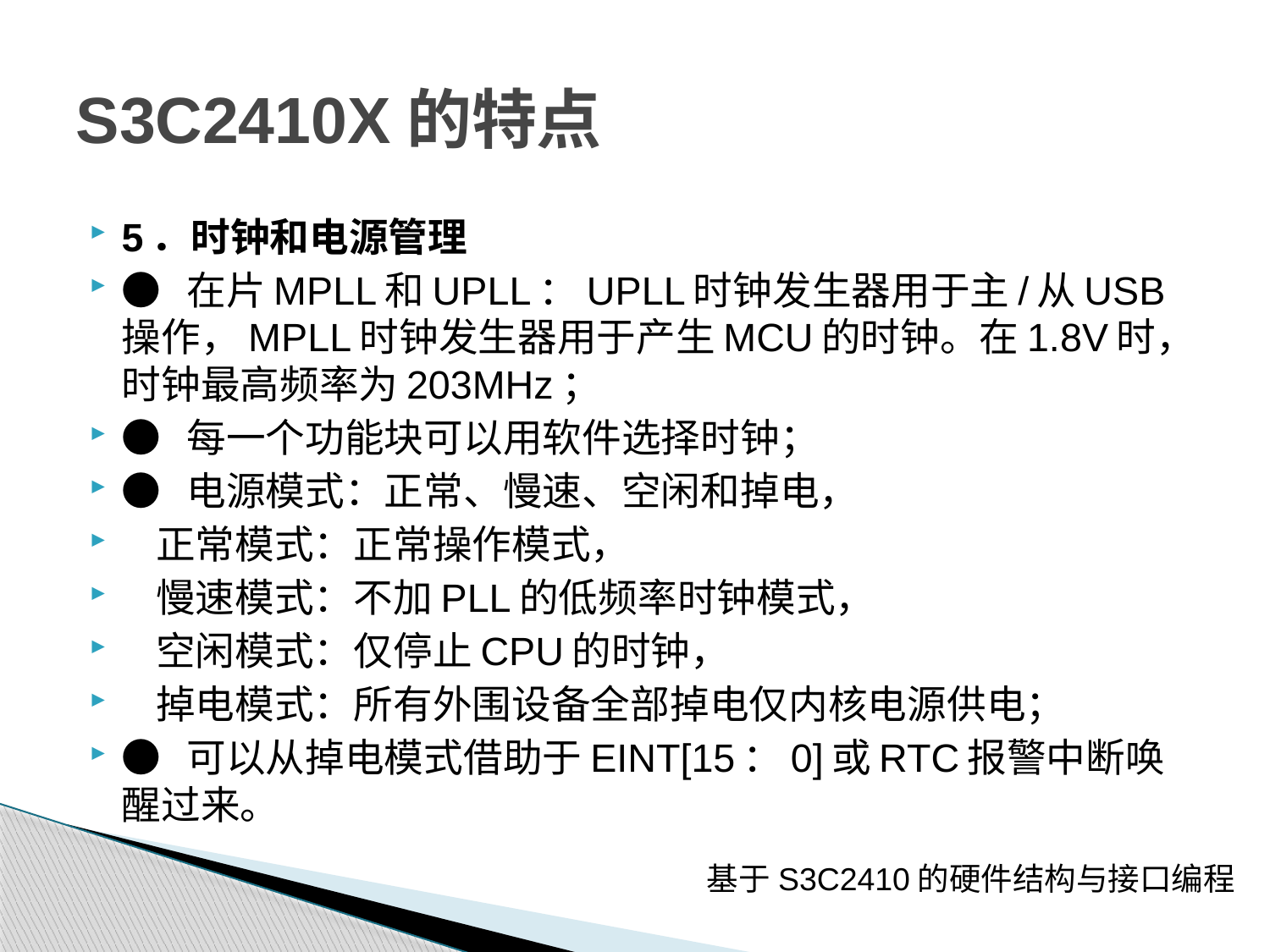

# S3C2410X的特点
5．时钟和电源管理
●  在片MPLL和UPLL：UPLL时钟发生器用于主/从USB操作，MPLL时钟发生器用于产生MCU的时钟。在1.8V时，时钟最高频率为203MHz；
●  每一个功能块可以用软件选择时钟；
●  电源模式：正常、慢速、空闲和掉电，
   正常模式：正常操作模式，
   慢速模式：不加PLL的低频率时钟模式，
   空闲模式：仅停止CPU的时钟，
   掉电模式：所有外围设备全部掉电仅内核电源供电；
●  可以从掉电模式借助于EINT[15：0]或RTC报警中断唤醒过来。
基于S3C2410的硬件结构与接口编程